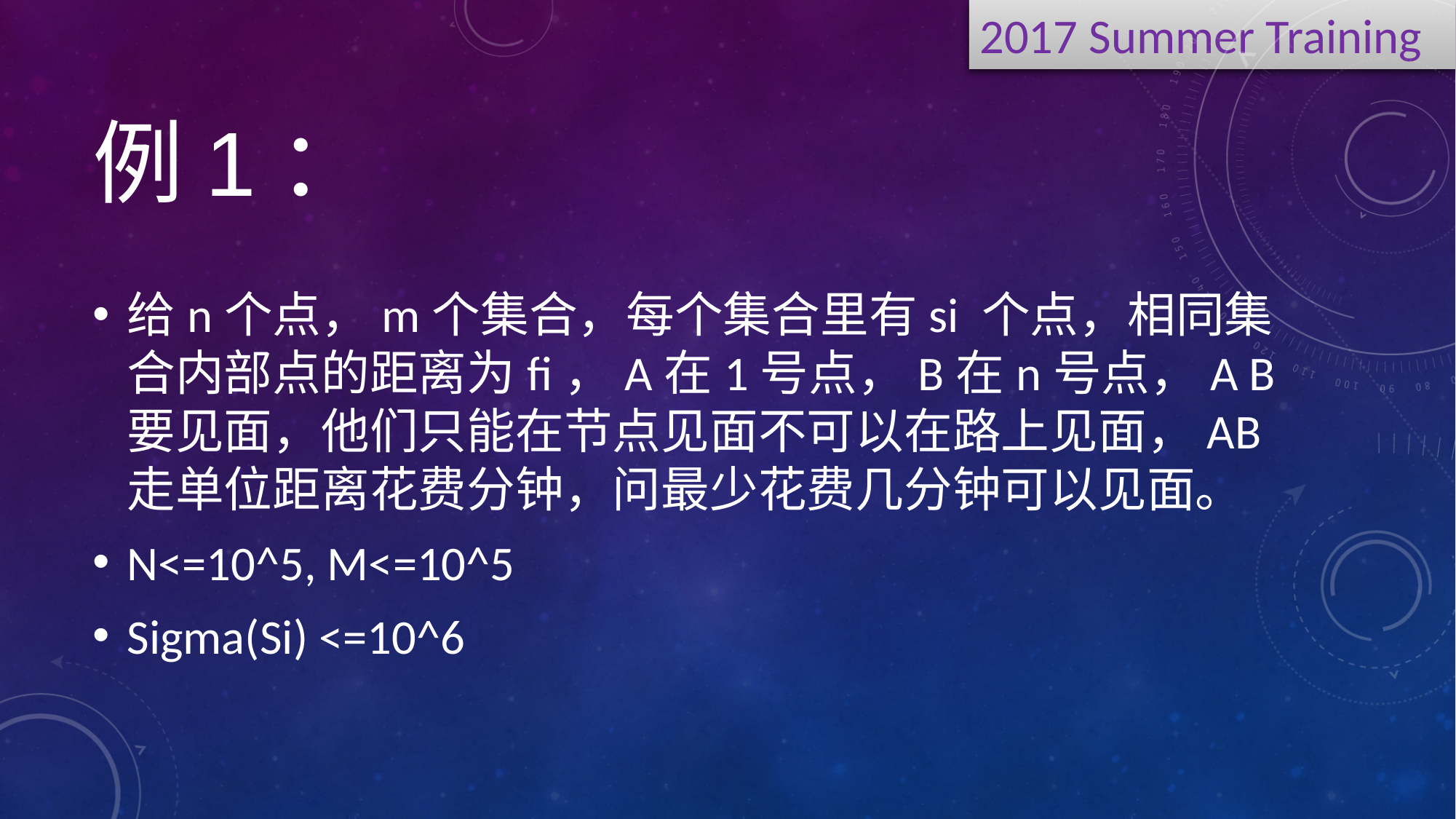

# 例1：
给n个点，m个集合，每个集合里有si 个点，相同集合内部点的距离为fi，A在1号点，B在n号点，A B要见面，他们只能在节点见面不可以在路上见面，AB走单位距离花费分钟，问最少花费几分钟可以见面。
N<=10^5, M<=10^5
Sigma(Si) <=10^6